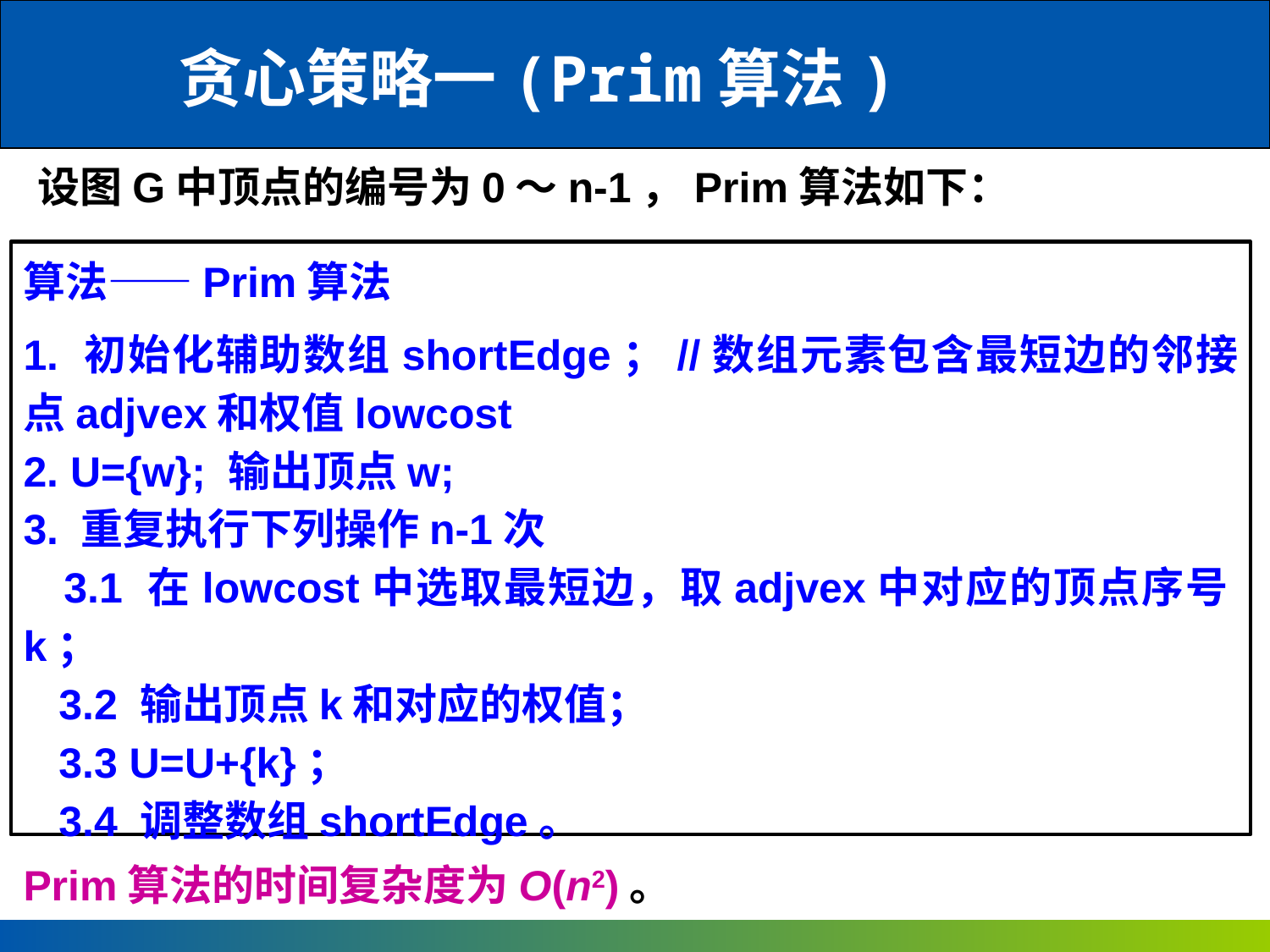

贪心策略一(Prim算法)
设图G中顶点的编号为0～n-1，Prim算法如下：
算法——Prim算法
1. 初始化辅助数组shortEdge；//数组元素包含最短边的邻接点adjvex和权值lowcost
2. U={w}; 输出顶点w;
3. 重复执行下列操作n-1次
   3.1 在lowcost中选取最短边，取adjvex中对应的顶点序号k；
   3.2 输出顶点k和对应的权值；
   3.3 U=U+{k}；
   3.4 调整数组shortEdge。
Prim算法的时间复杂度为O(n2)。